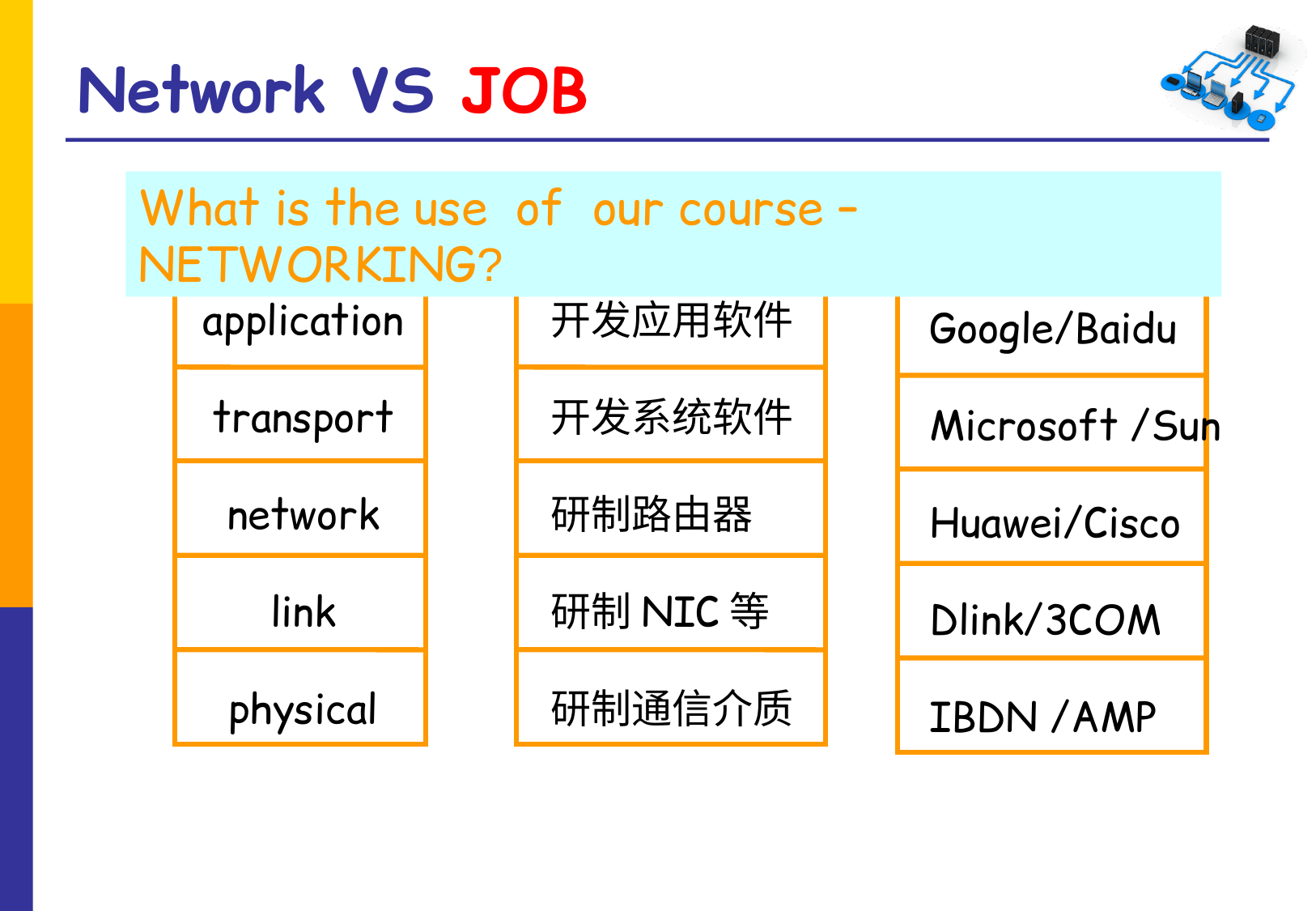

# Network VS JOB

What is the use  of  our course –NETWORKING?

application

transport

network

link

physical

开发应用软件

开发系统软件

研制路由器

研制NIC等

研制通信介质

Google/Baidu

Microsoft /Sun

Huawei/Cisco

Dlink/3COM

IBDN /AMP